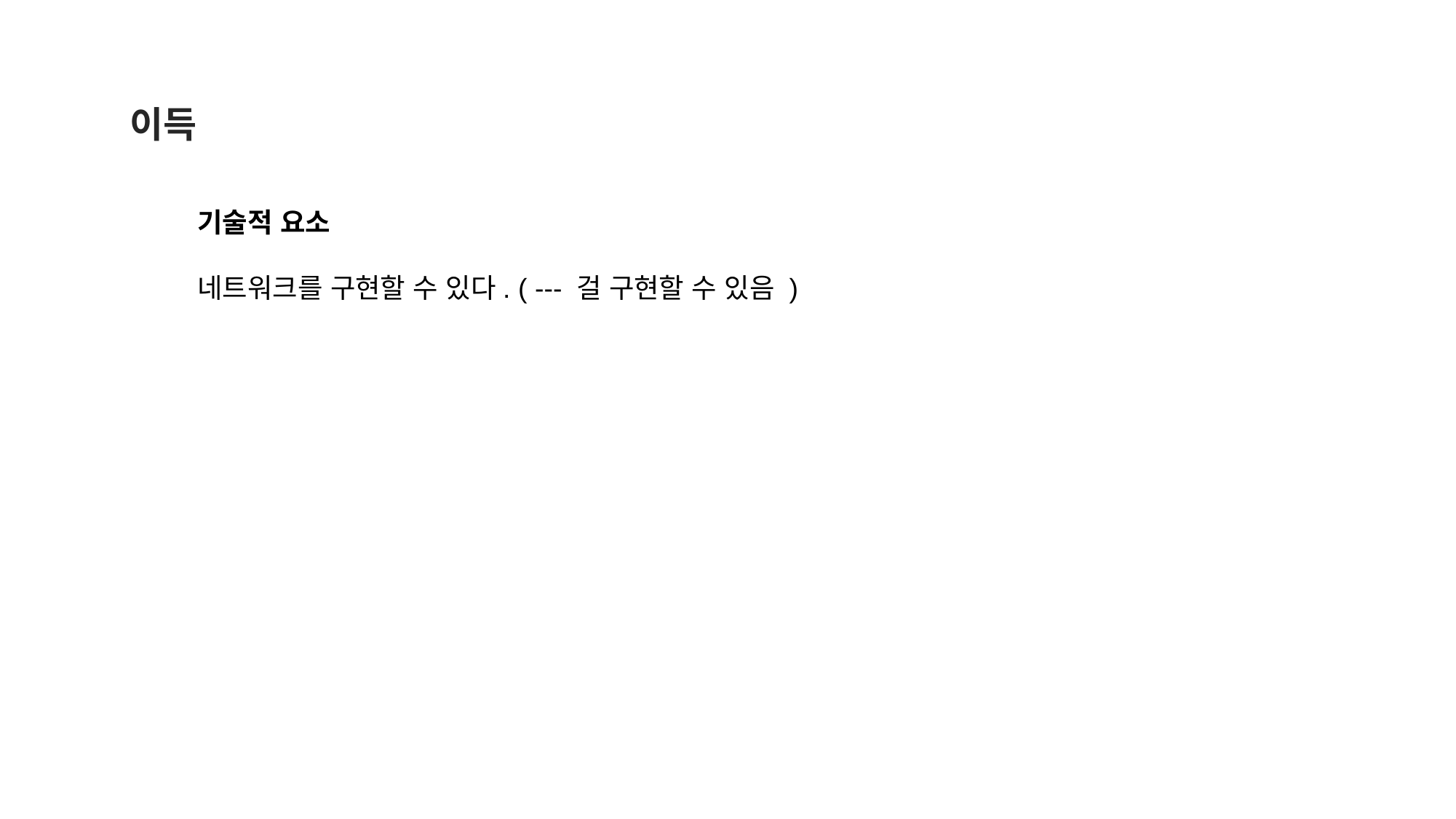

이득
기술적 요소

네트워크를 구현할 수 있다. ( --- 걸 구현할 수 있음 )